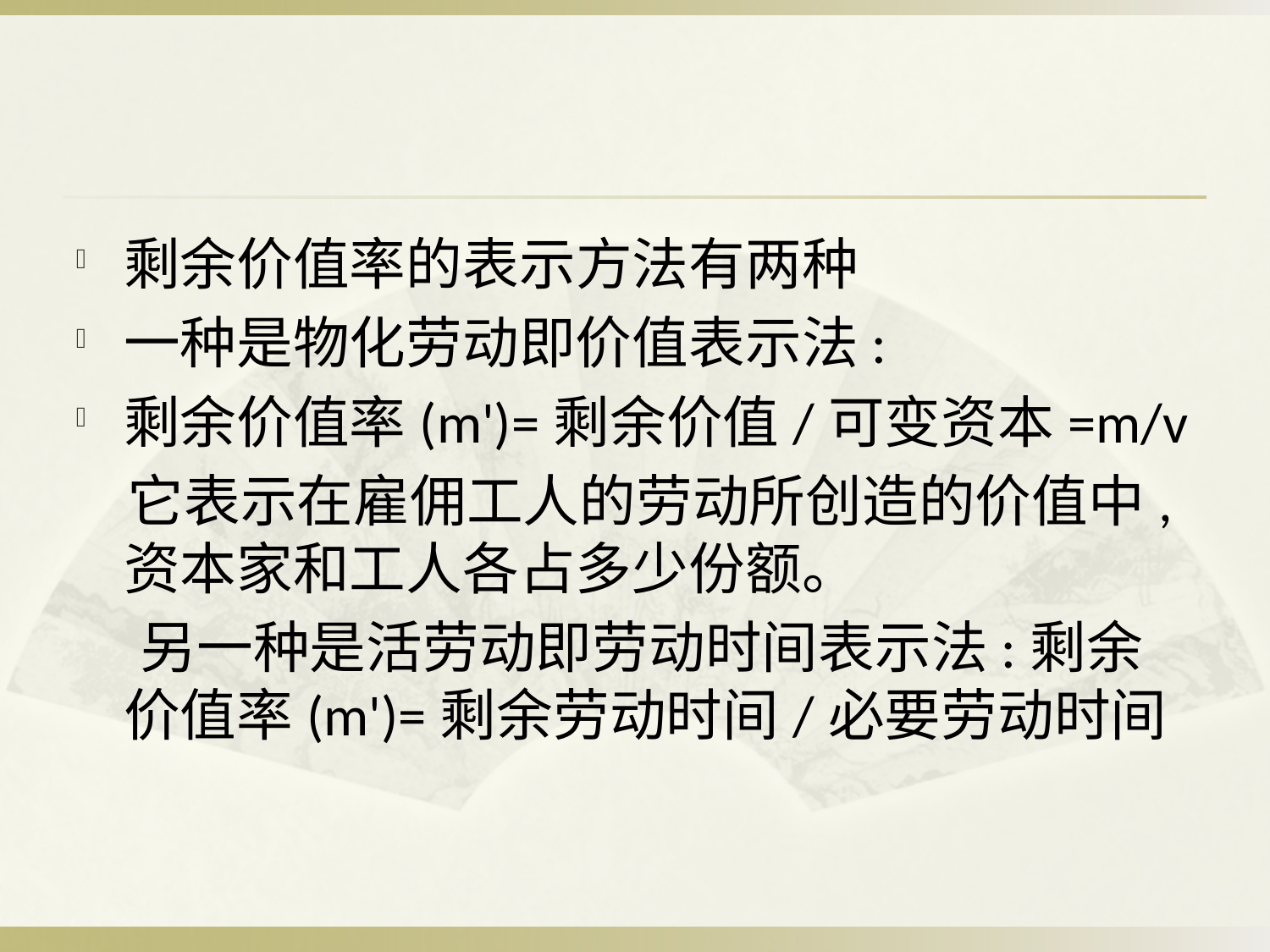

#
剩余价值率的表示方法有两种
一种是物化劳动即价值表示法:
剩余价值率(m')=剩余价值/可变资本=m/v
   它表示在雇佣工人的劳动所创造的价值中,资本家和工人各占多少份额。
    另一种是活劳动即劳动时间表示法:剩余价值率(m')=剩余劳动时间/必要劳动时间